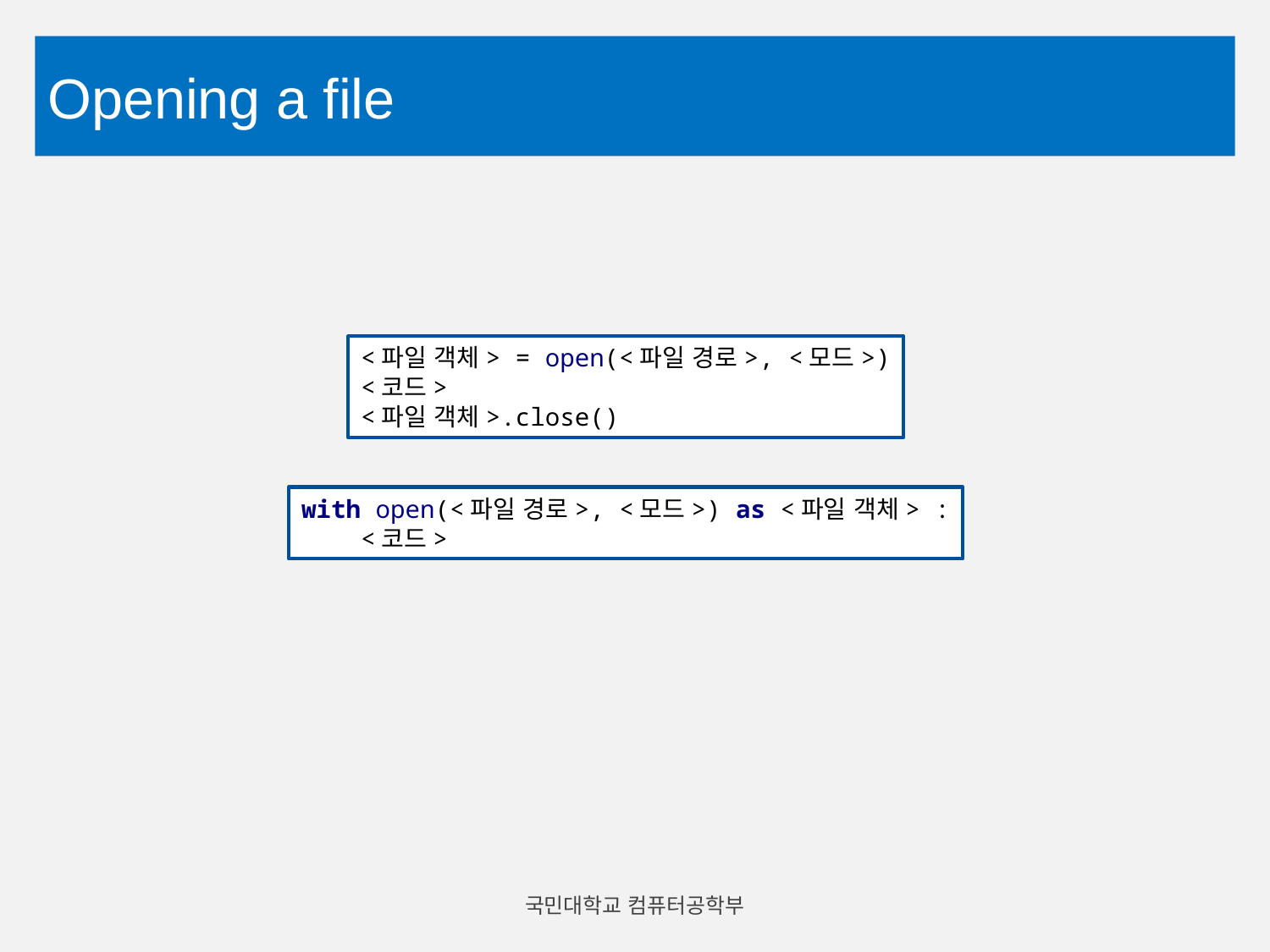

# Opening a file

<파일 객체> = open(<파일 경로>, <모드>)
<코드>
<파일 객체>.close()
with open(<파일 경로>, <모드>) as <파일 객체> :
    <코드>
국민대학교 컴퓨터공학부